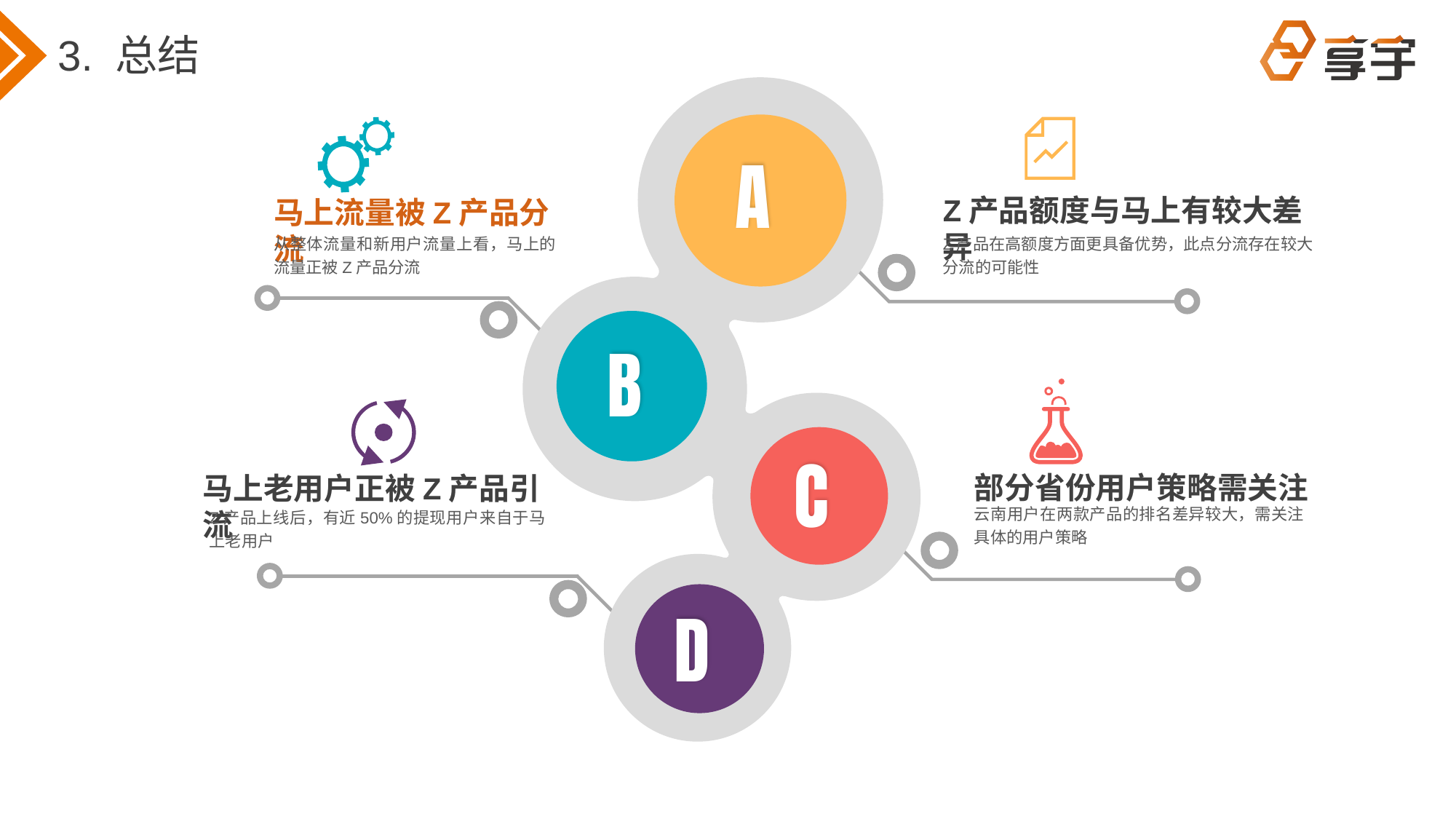

# 3. 总结

A
Z产品额度与马上有较大差异
马上流量被Z产品分流
在此添加标题
从整体流量和新用户流量上看，马上的流量正被Z产品分流
Z产品在高额度方面更具备优势，此点分流存在较大分流的可能性

B

C
部分省份用户策略需关注
马上老用户正被Z产品引流
云南用户在两款产品的排名差异较大，需关注具体的用户策略
Z产品上线后，有近50%的提现用户来自于马上老用户

D